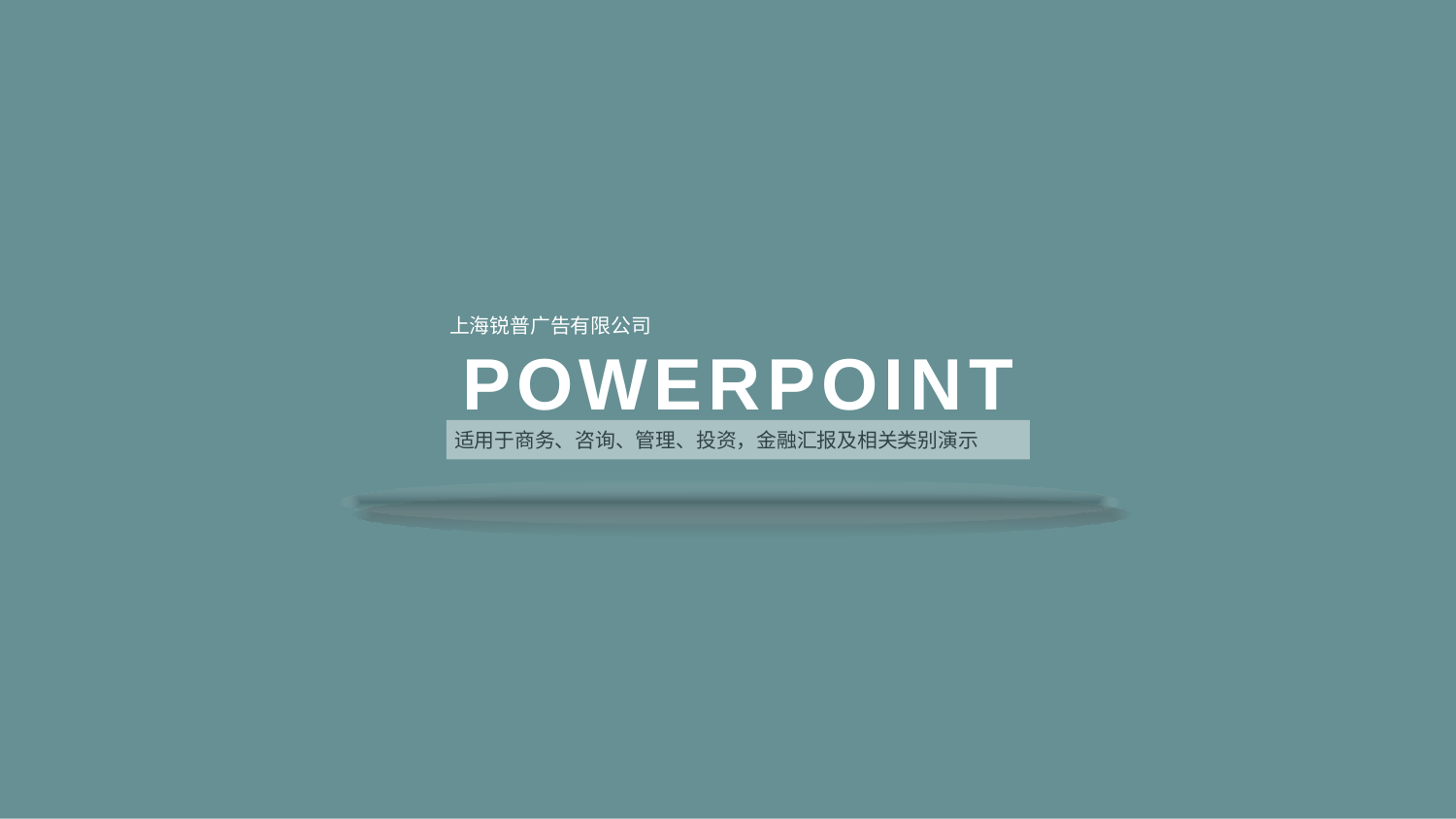

上海锐普广告有限公司
POWERPOINT
适用于商务、咨询、管理、投资，金融汇报及相关类别演示